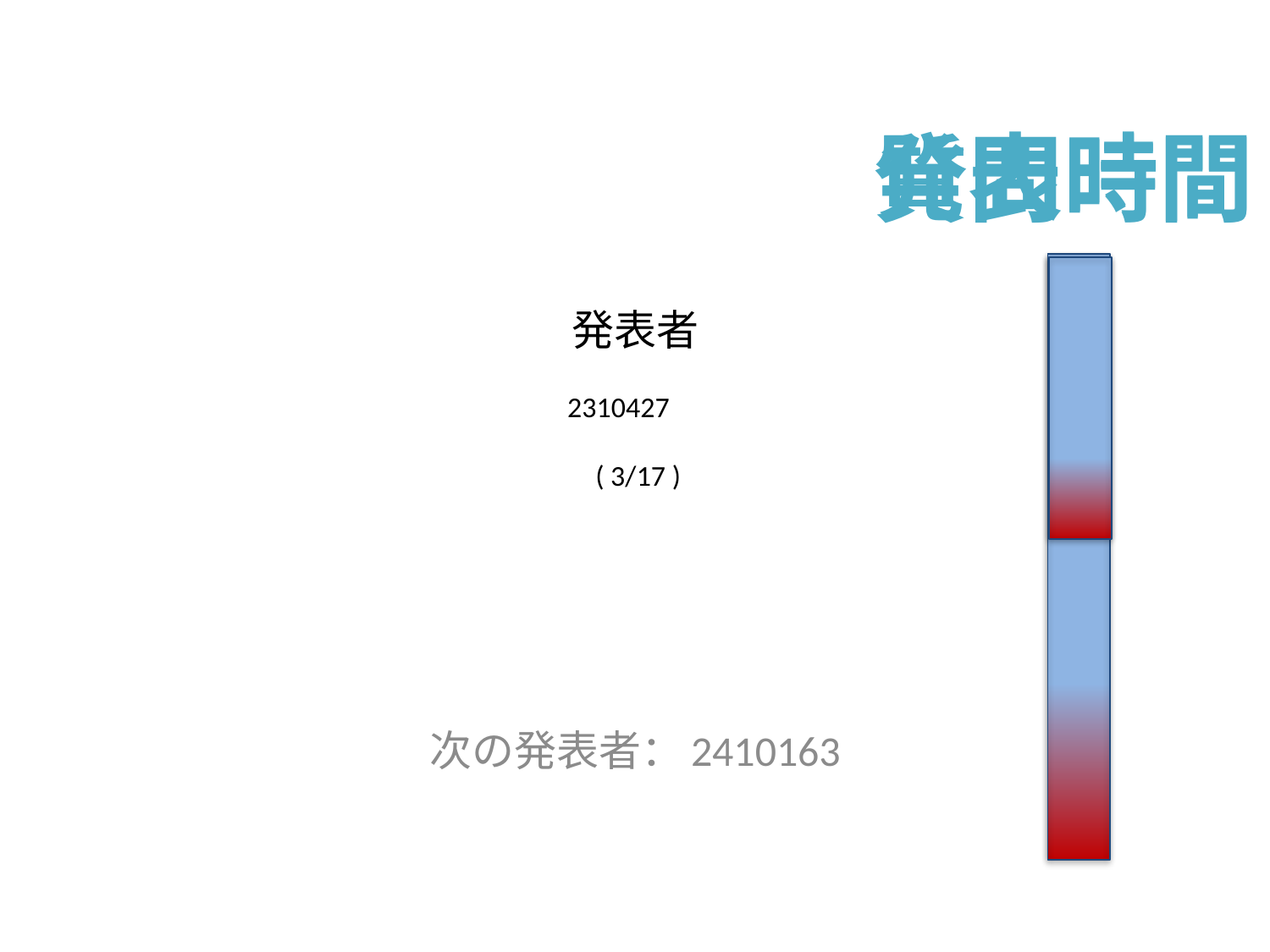

発表時間
質問時間

# 発表者

2310427

 ( 3/17 )

次の発表者：2410163